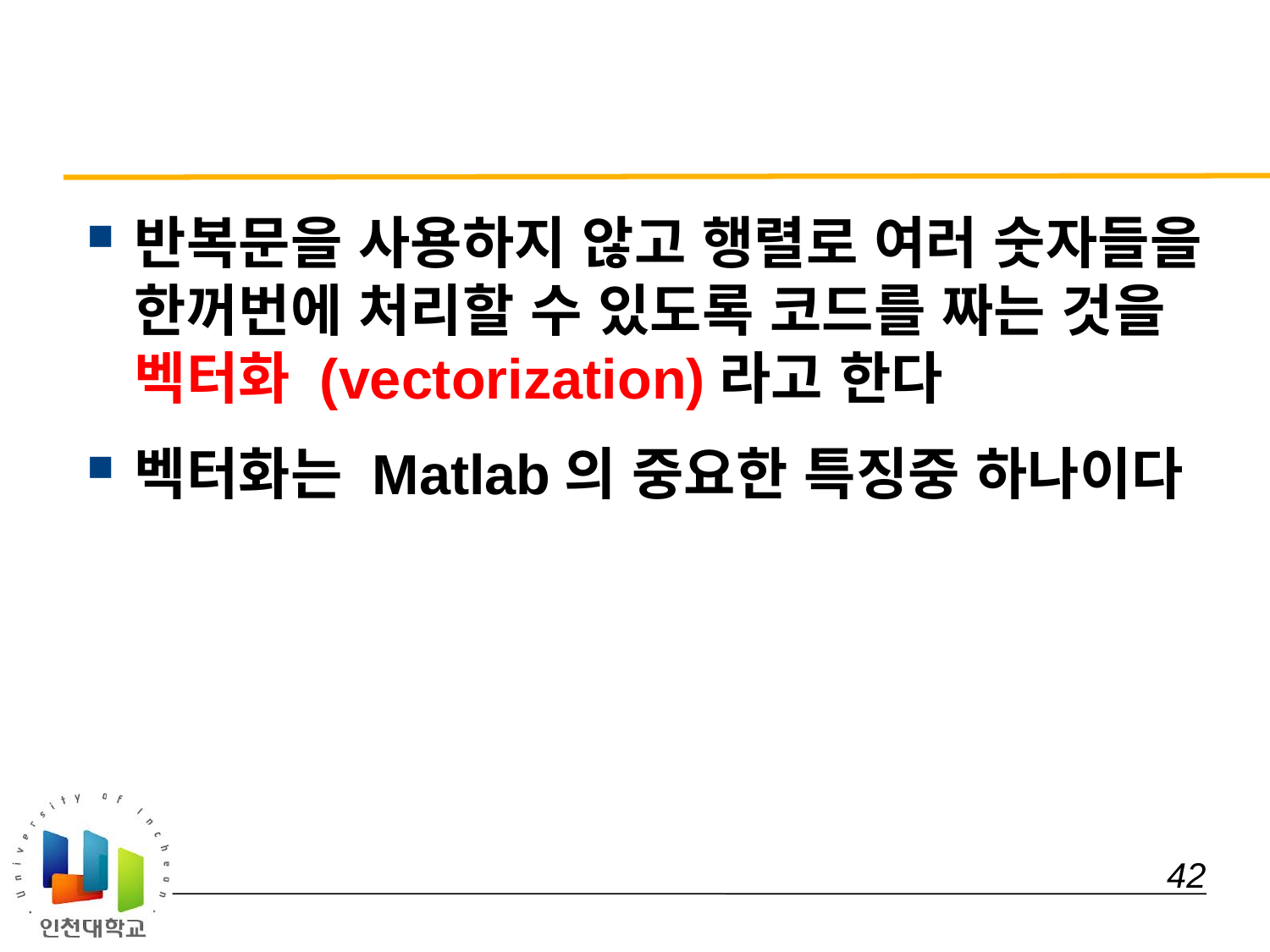

#
반복문을 사용하지 않고 행렬로 여러 숫자들을 한꺼번에 처리할 수 있도록 코드를 짜는 것을 벡터화 (vectorization)라고 한다
벡터화는 Matlab의 중요한 특징중 하나이다
 42